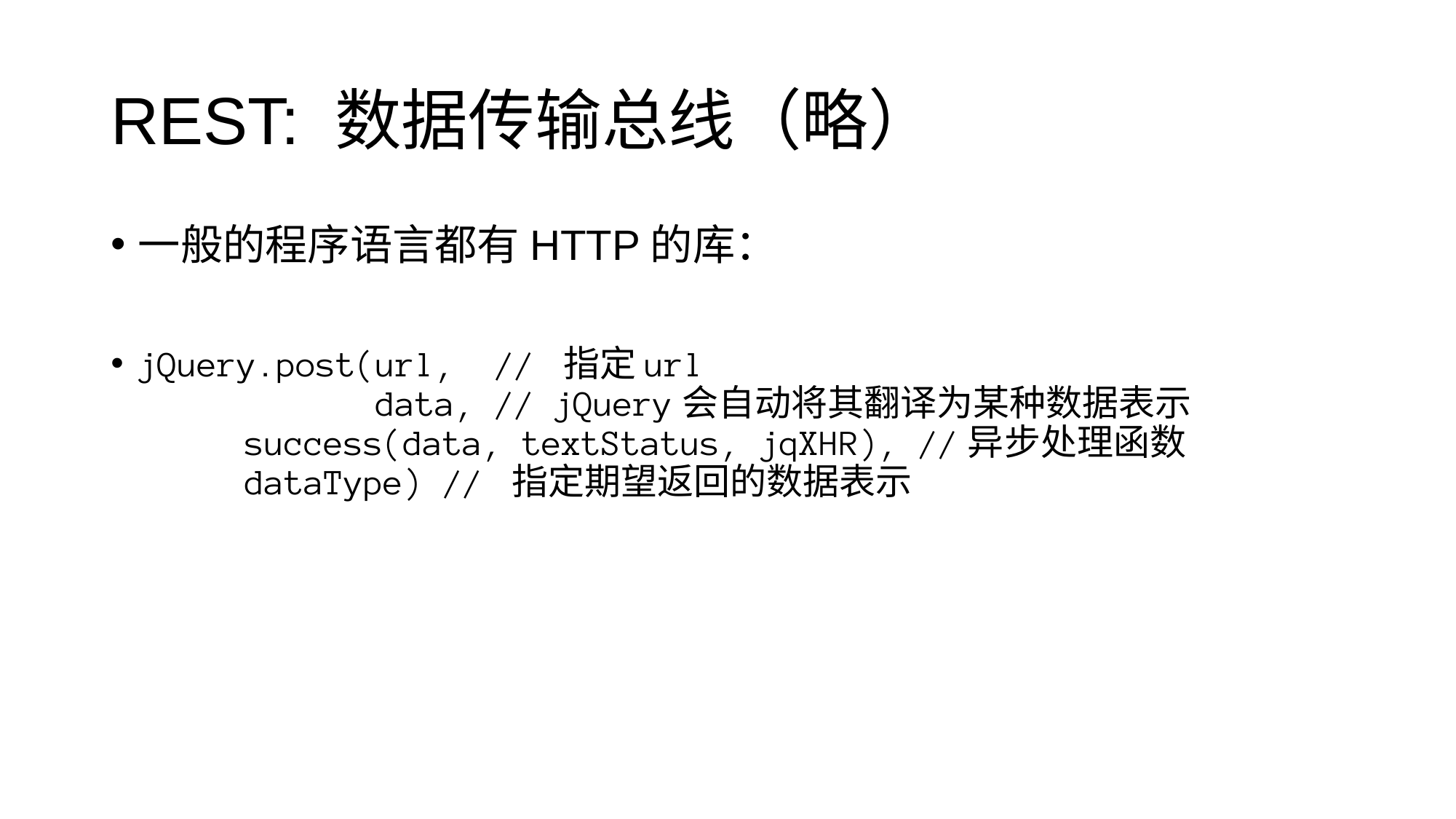

# REST: 数据传输总线（略）
一般的程序语言都有HTTP的库：

jQuery.post(url,  // 指定url
            data, // jQuery会自动将其翻译为某种数据表示
            success(data, textStatus, jqXHR), //异步处理函数
            dataType) // 指定期望返回的数据表示